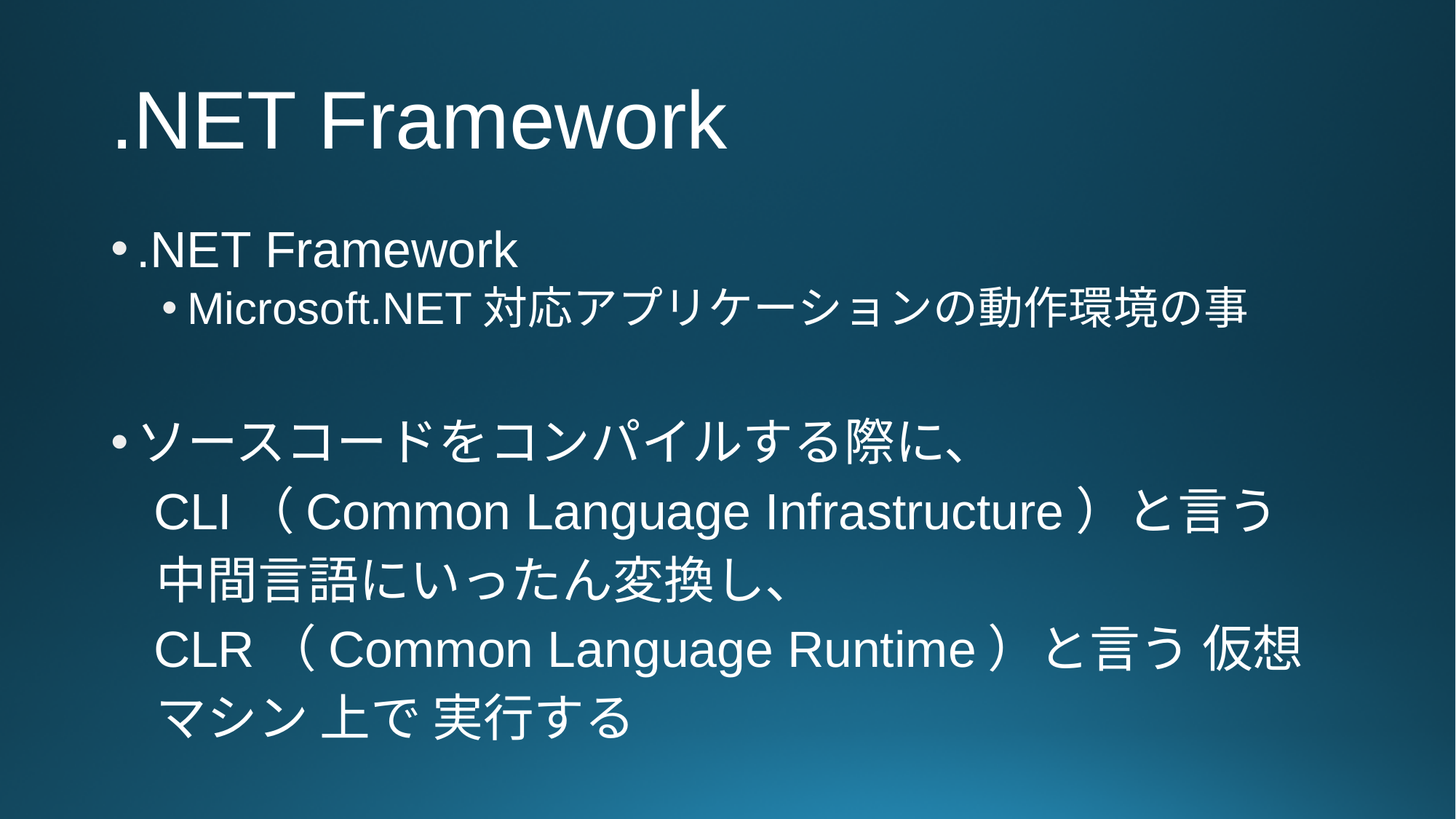

# .NET Framework
.NET Framework
Microsoft.NET対応アプリケーションの動作環境の事

ソースコードをコンパイルする際に、
   CLI（Common Language Infrastructure）と言う
   中間言語にいったん変換し、
   CLR（Common Language Runtime）と言う 仮想
   マシン 上で 実行する